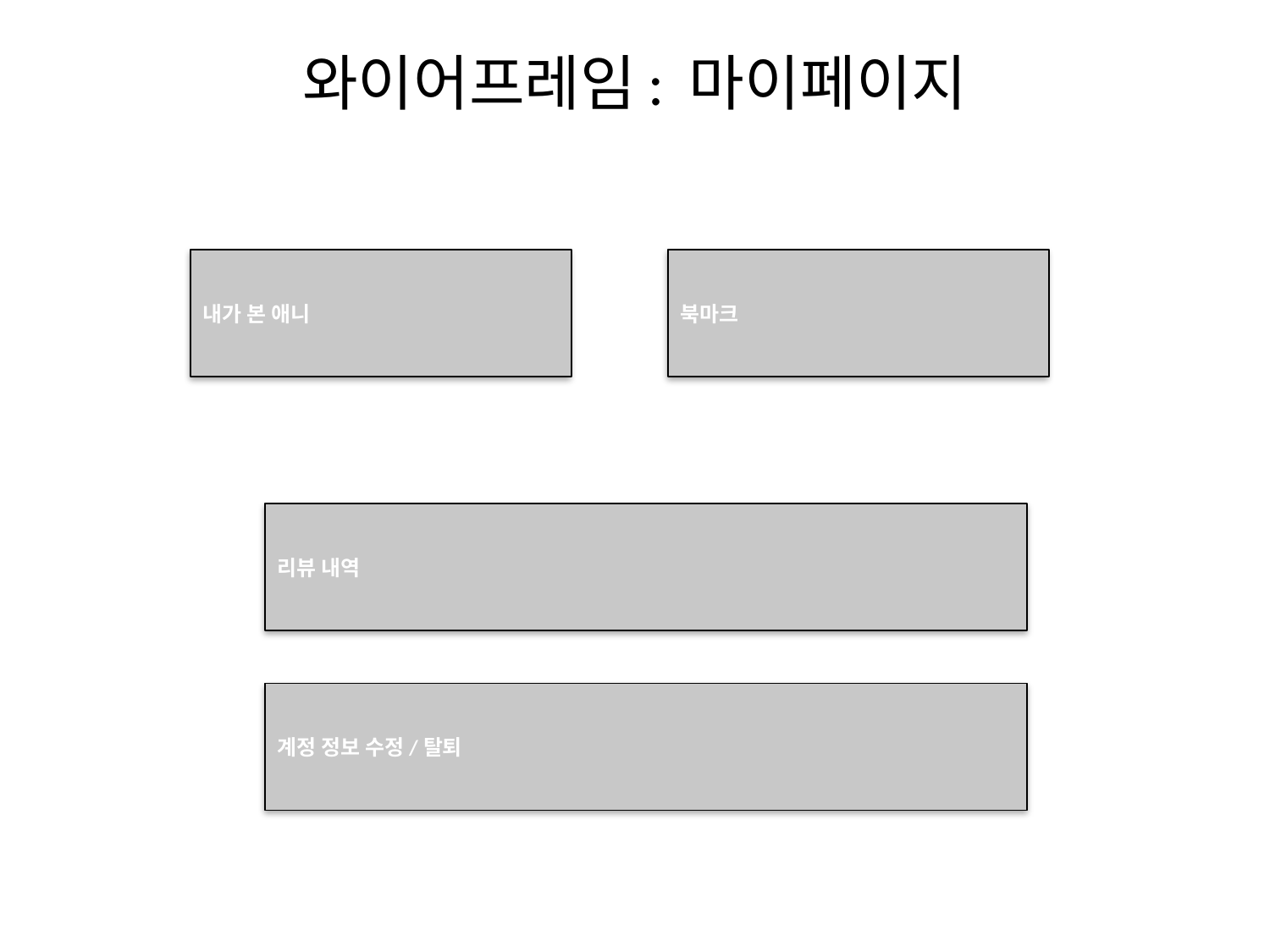

# 와이어프레임: 마이페이지
내가 본 애니
북마크
리뷰 내역
계정 정보 수정/탈퇴